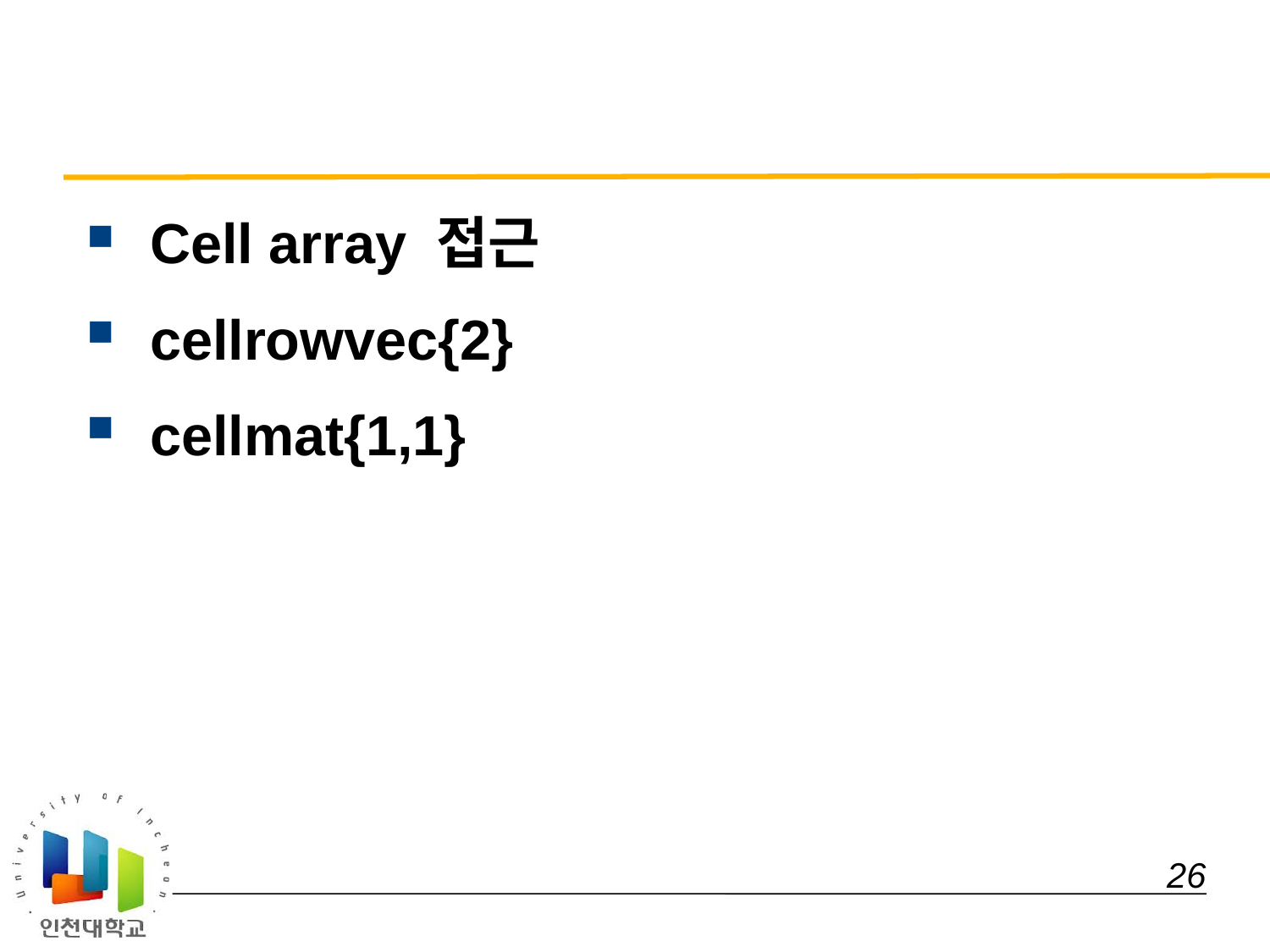

#
 Cell array 접근
 cellrowvec{2}
 cellmat{1,1}

 26